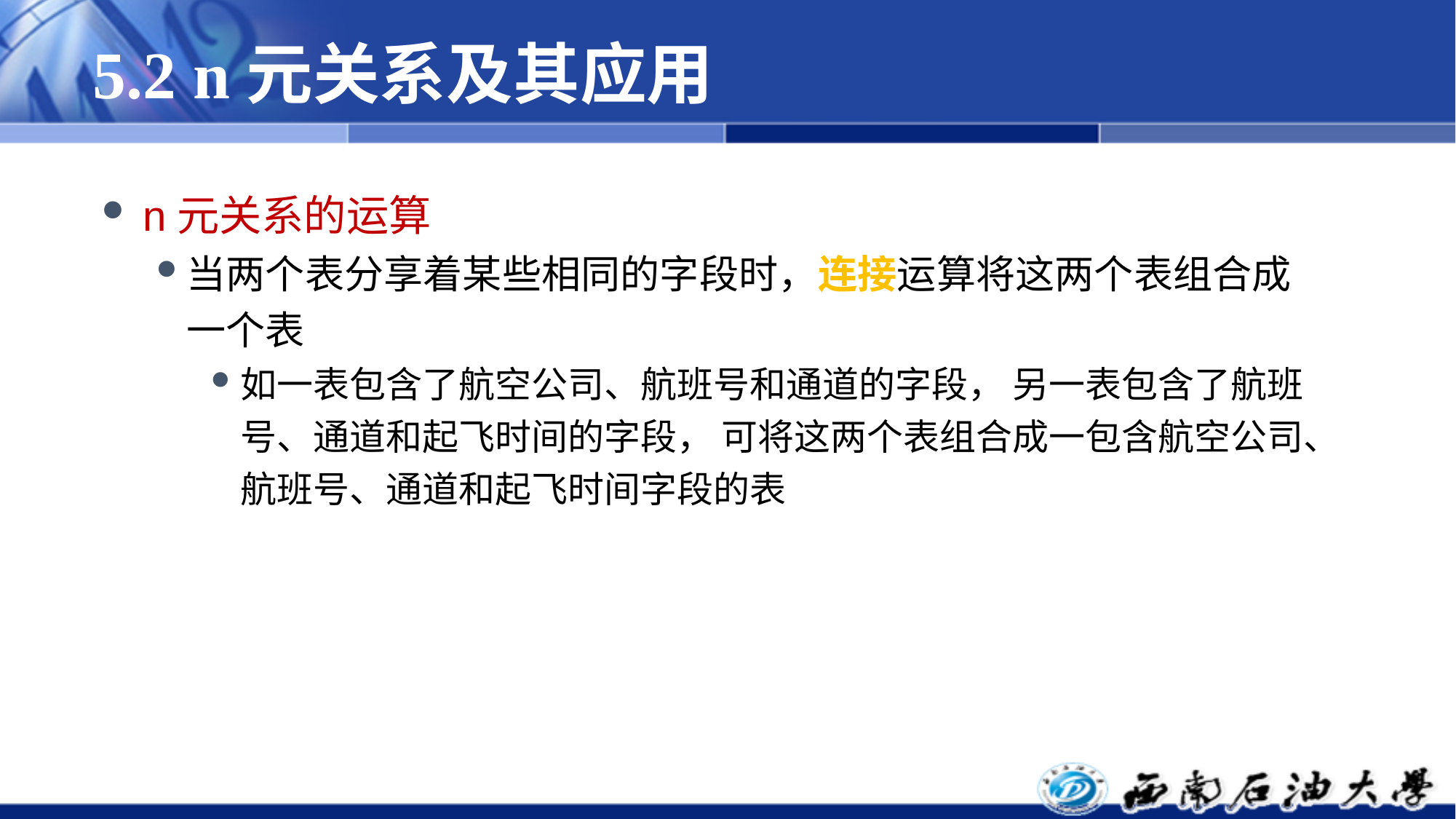

# 5.2 n元关系及其应用
 n元关系的运算
当两个表分享着某些相同的字段时，连接运算将这两个表组合成一个表
如一表包含了航空公司、航班号和通道的字段， 另一表包含了航班号、通道和起飞时间的字段， 可将这两个表组合成一包含航空公司、航班号、通道和起飞时间字段的表